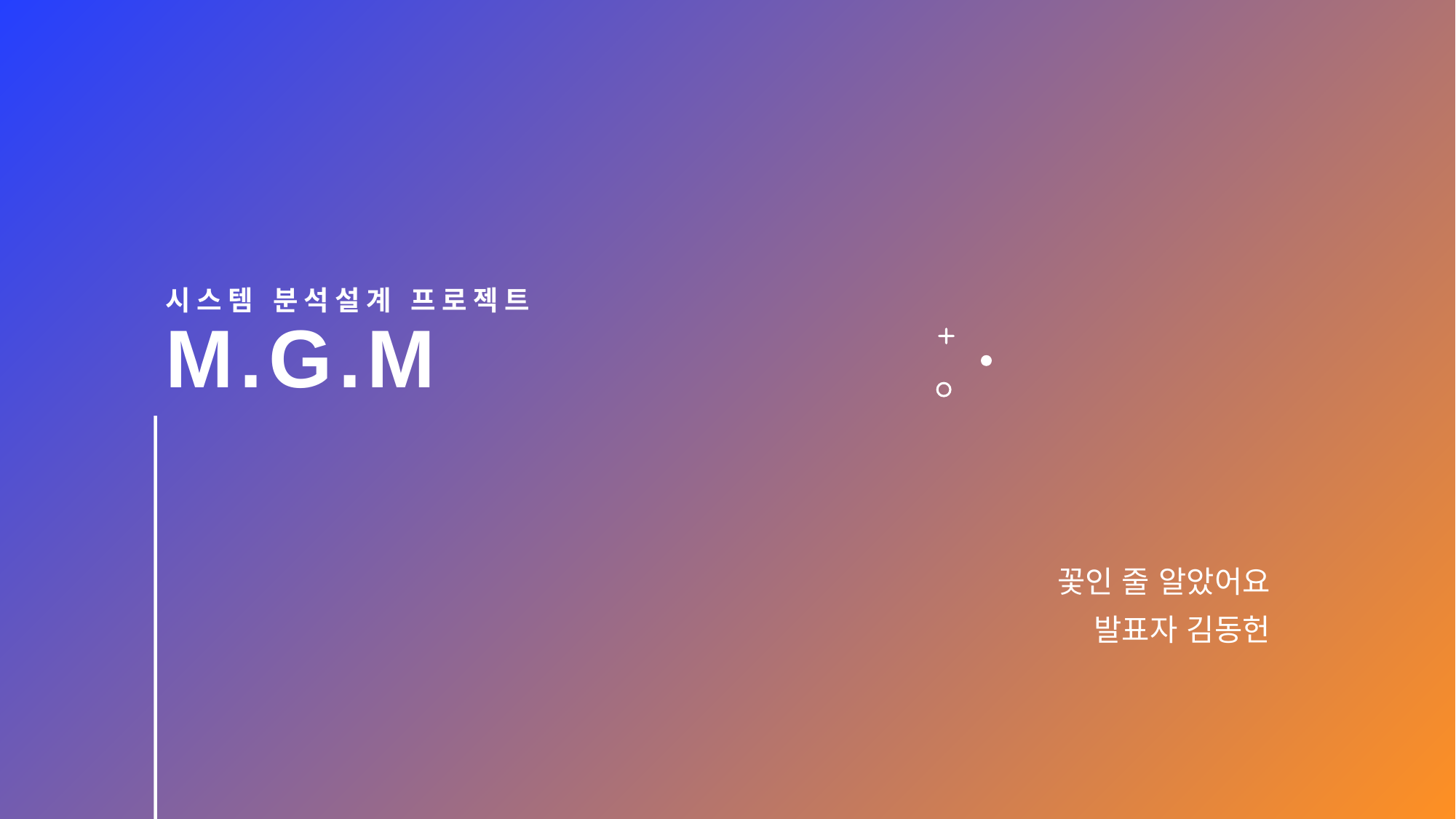

# 시스템 분석설계 프로젝트 M.G.M
꽃인 줄 알았어요
발표자 김동헌